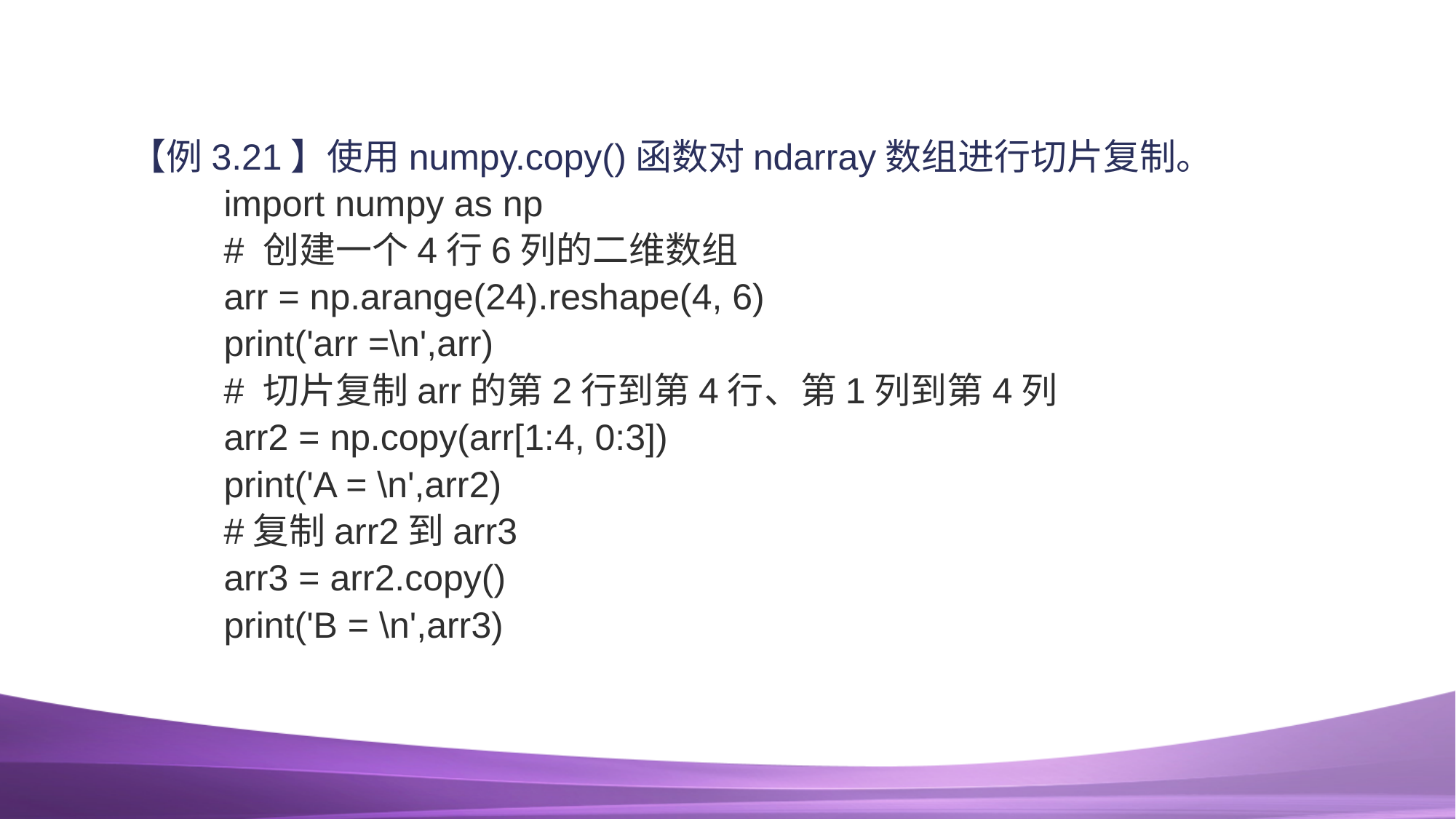

【例3.21】使用numpy.copy()函数对ndarray数组进行切片复制。
import numpy as np
# 创建一个4行6列的二维数组
arr = np.arange(24).reshape(4, 6)
print('arr =\n',arr)
# 切片复制arr的第2行到第4行、第1列到第4列
arr2 = np.copy(arr[1:4, 0:3])
print('A = \n',arr2)
#复制arr2到arr3
arr3 = arr2.copy()
print('B = \n',arr3)